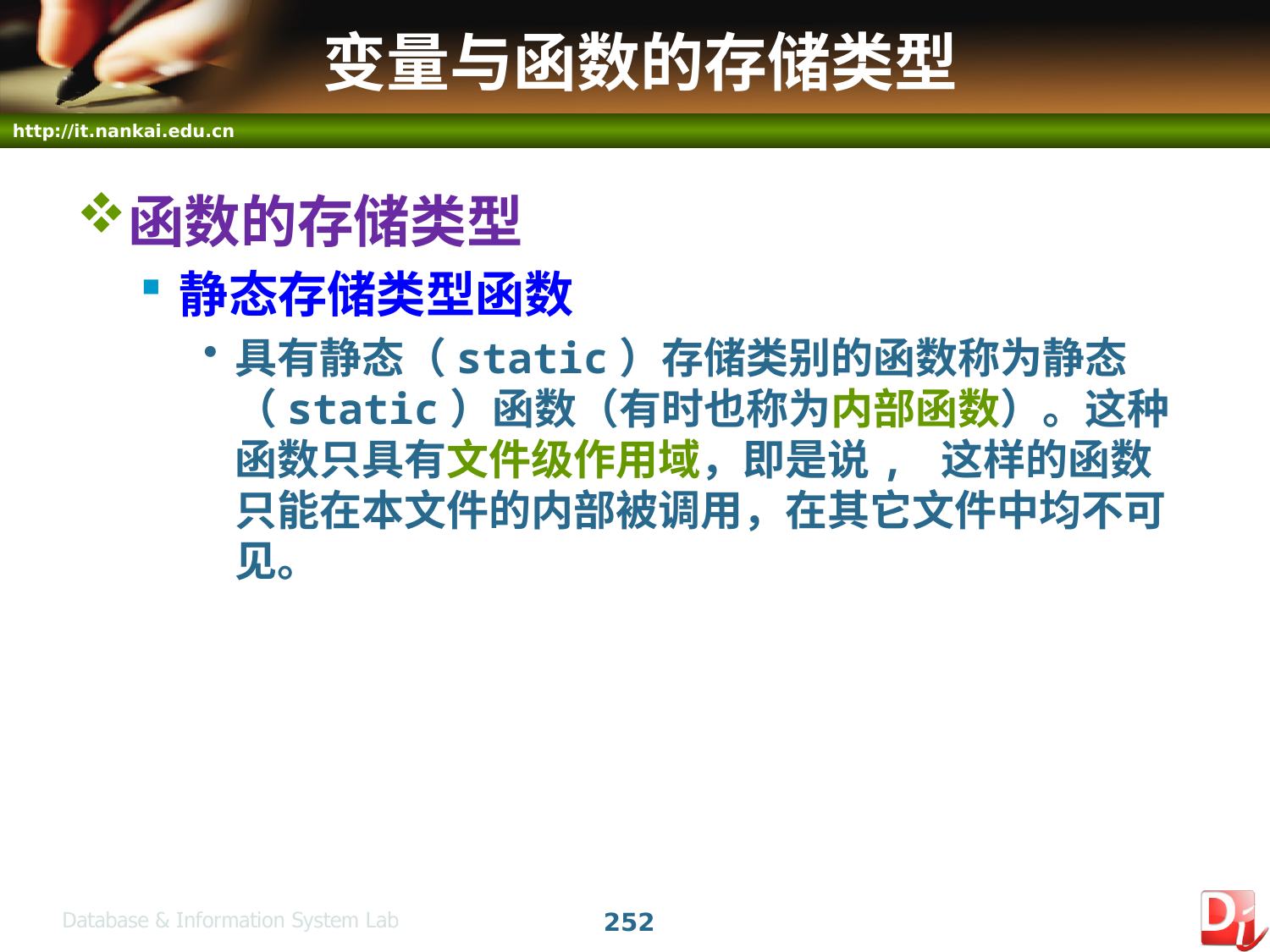

# 变量与函数的存储类型
函数的存储类型
静态存储类型函数
具有静态（static）存储类别的函数称为静态（static）函数（有时也称为内部函数）。这种函数只具有文件级作用域，即是说, 这样的函数只能在本文件的内部被调用，在其它文件中均不可见。

252
Database & Information System Lab